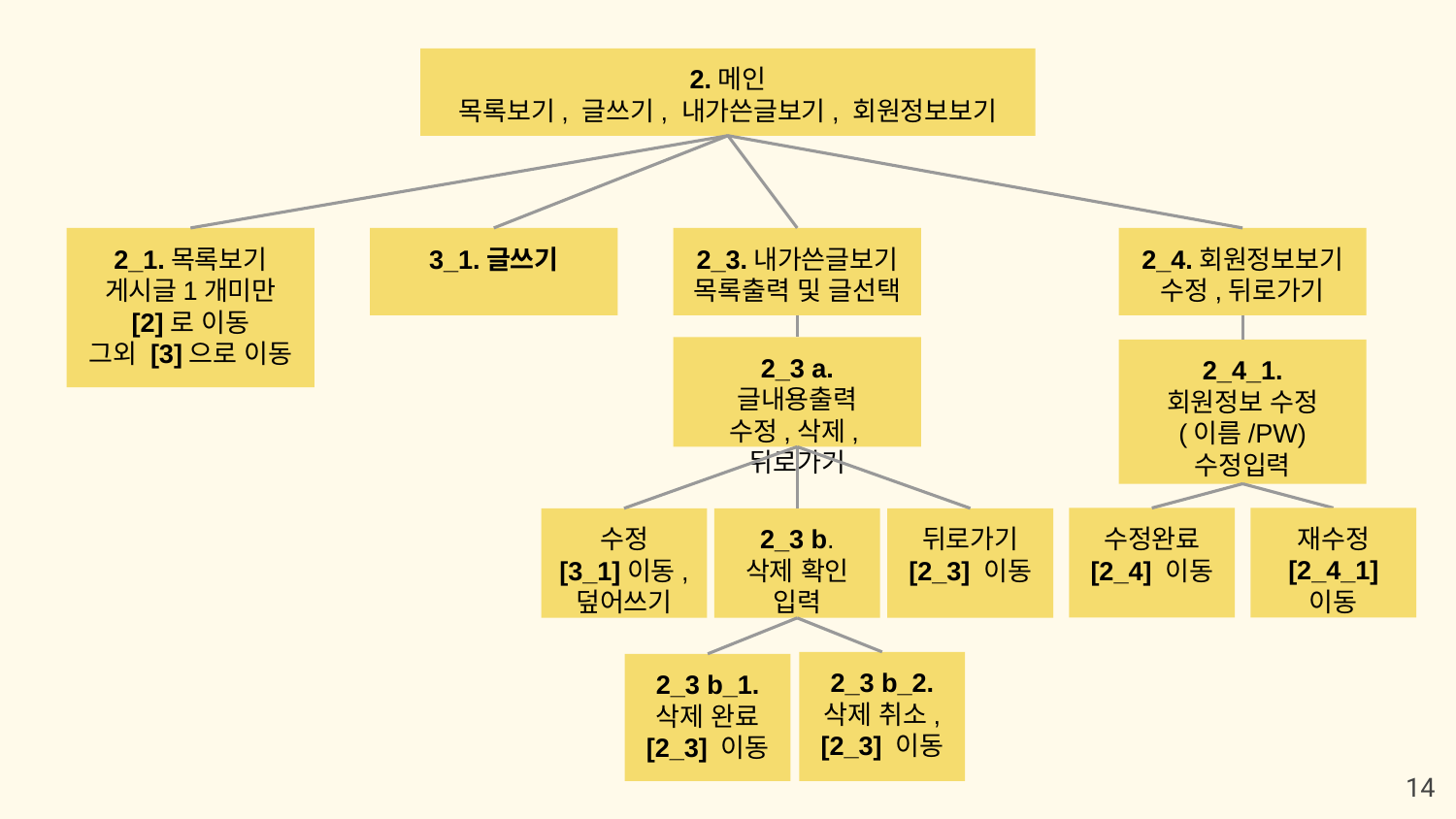

2.메인
목록보기, 글쓰기, 내가쓴글보기, 회원정보보기

2_4.회원정보보기
수정,뒤로가기

2_1.목록보기
게시글1개미만
[2]로 이동
그외 [3]으로 이동
3_1.글쓰기

2_3.내가쓴글보기
목록출력 및 글선택
2_3 a.
글내용출력
수정,삭제,뒤로가기
2_4_1.
회원정보 수정
(이름/PW)
수정입력
재수정
[2_4_1] 이동

수정완료
[2_4] 이동

수정
[3_1]이동,
덮어쓰기
2_3 b.
삭제 확인
입력
뒤로가기
[2_3] 이동
2_3 b_2.
삭제 취소,
[2_3] 이동
2_3 b_1.
삭제 완료
[2_3] 이동
14